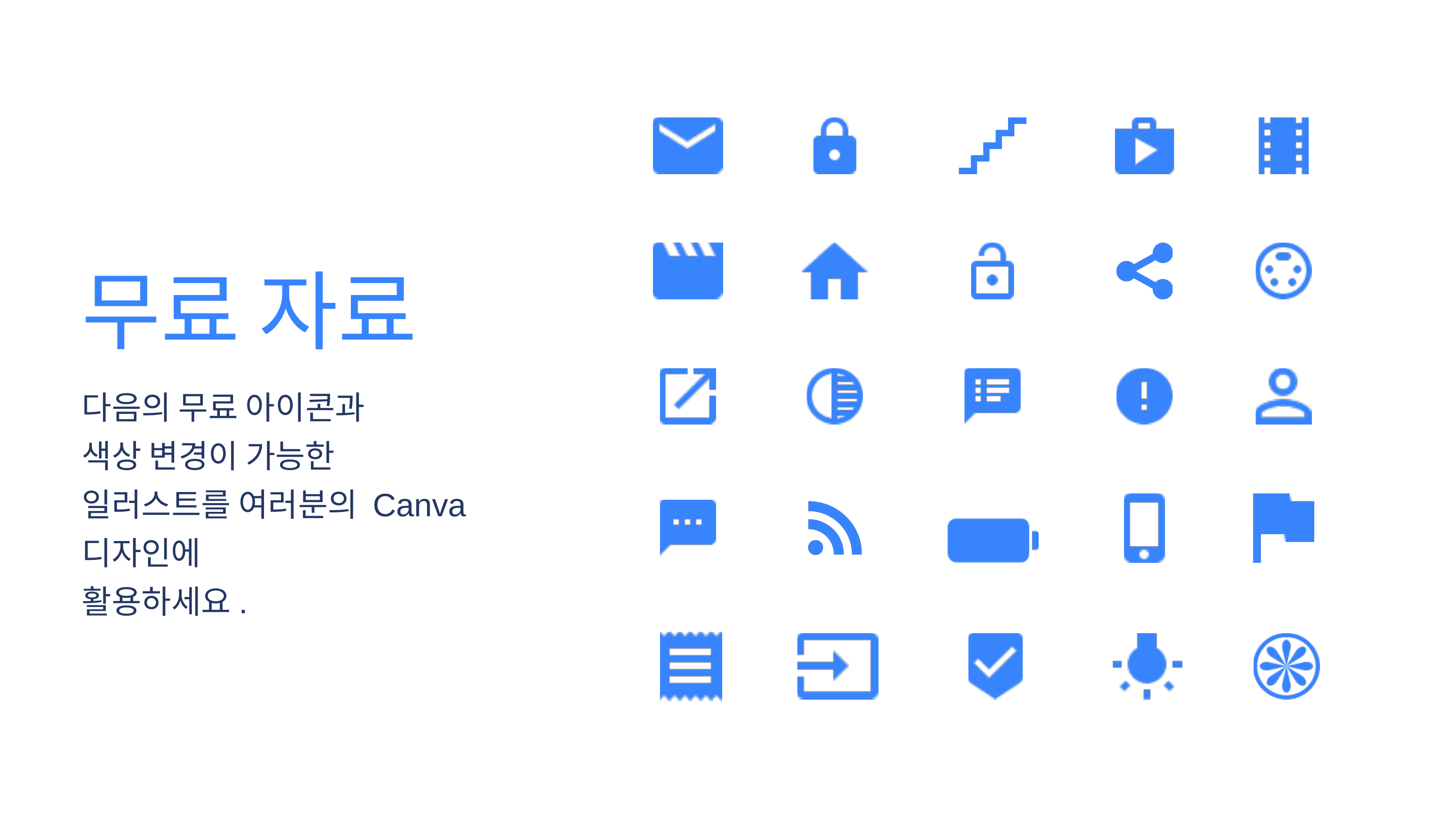

무료 자료
다음의 무료 아이콘과
색상 변경이 가능한 일러스트를 여러분의 Canva 디자인에
활용하세요.